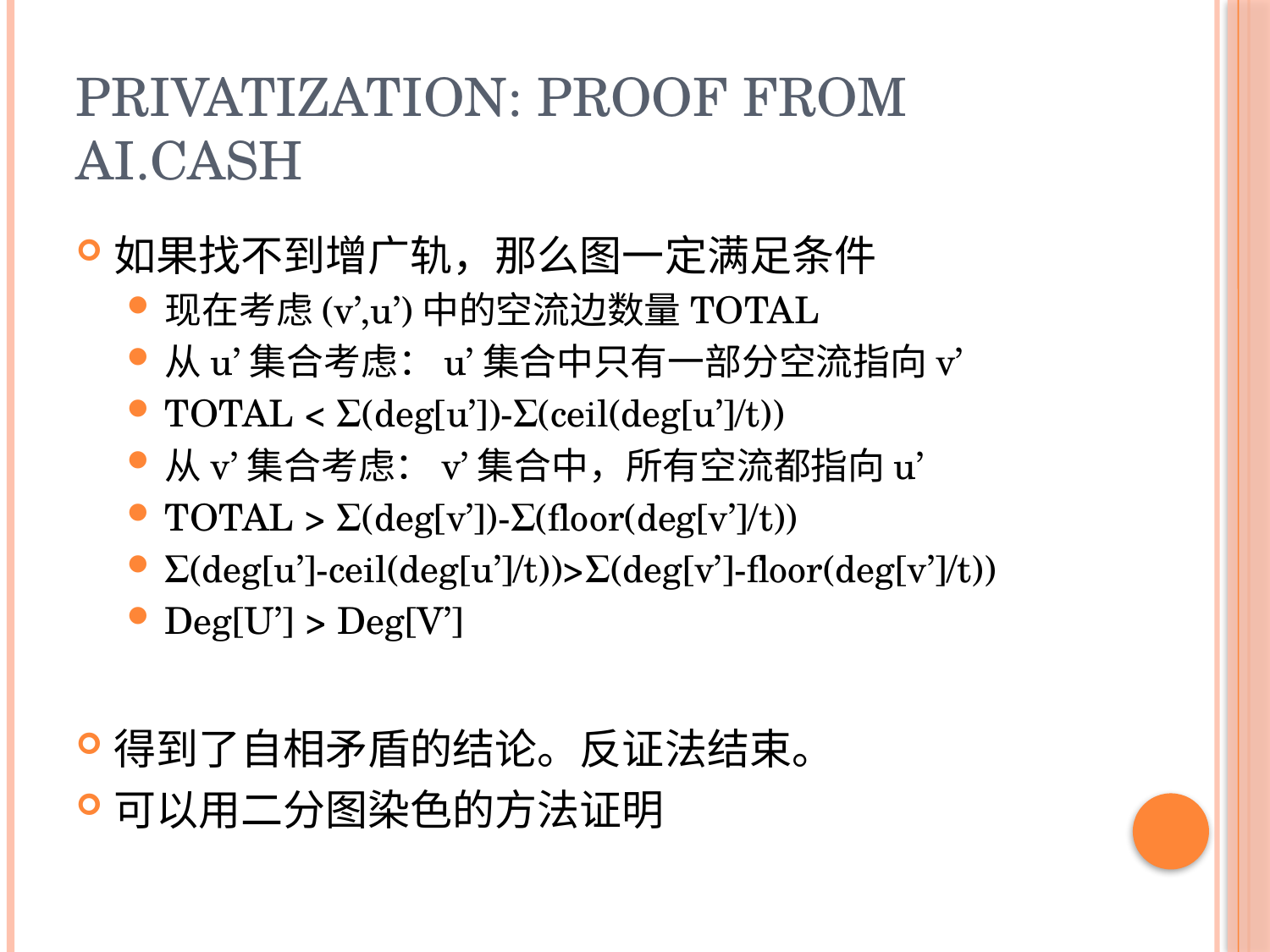

# Privatization: Proof From AI.Cash
如果找不到增广轨，那么图一定满足条件
现在考虑(v’,u’)中的空流边数量TOTAL
从u’集合考虑：u’集合中只有一部分空流指向v’
TOTAL < Σ(deg[u’])-Σ(ceil(deg[u’]/t))
从v’集合考虑：v’集合中，所有空流都指向u’
TOTAL > Σ(deg[v’])-Σ(floor(deg[v’]/t))
Σ(deg[u’]-ceil(deg[u’]/t))>Σ(deg[v’]-floor(deg[v’]/t))
Deg[U’] > Deg[V’]

得到了自相矛盾的结论。反证法结束。
可以用二分图染色的方法证明